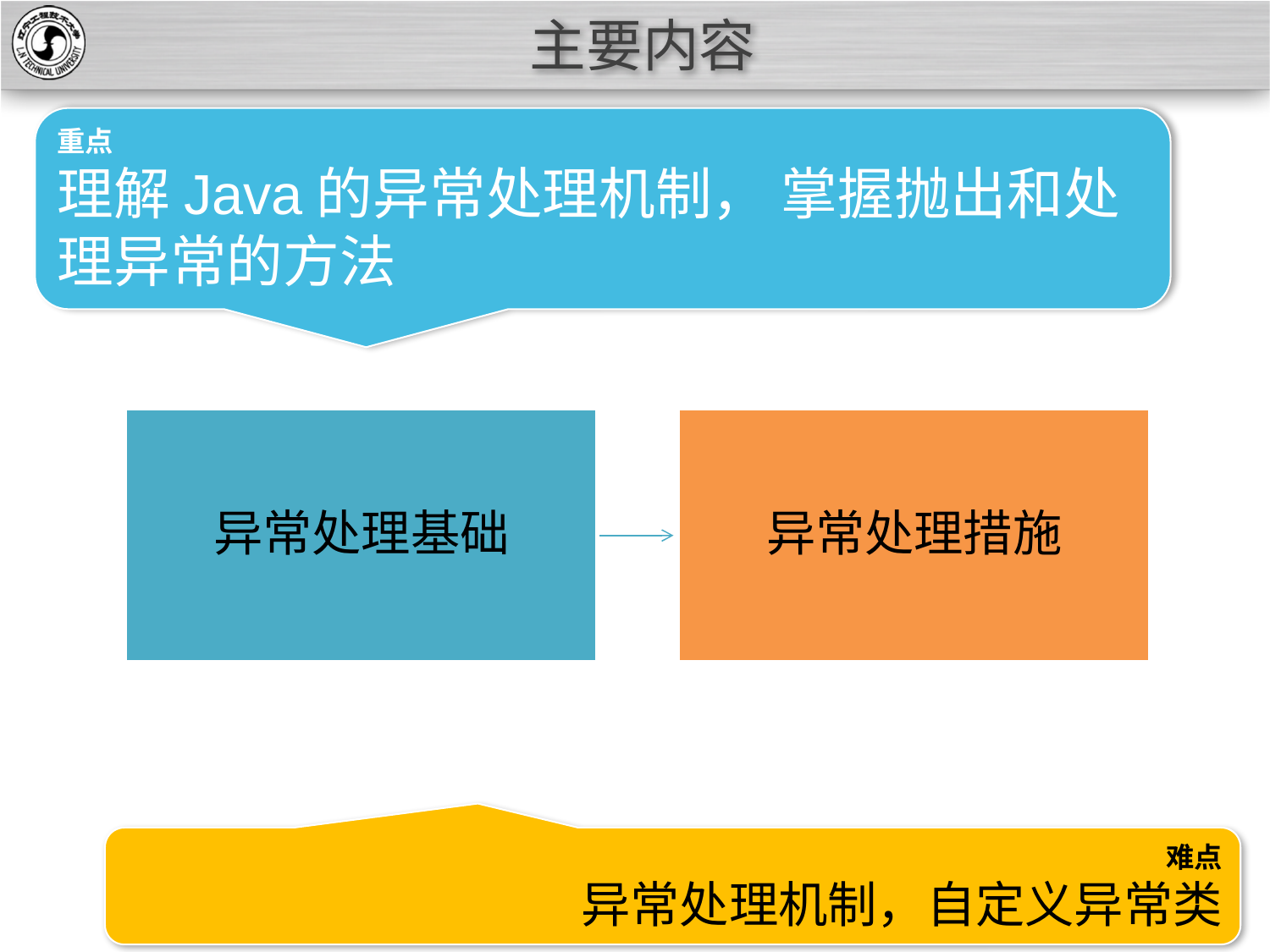

# 主要内容
重点
理解Java的异常处理机制， 掌握抛出和处理异常的方法

异常处理基础
异常处理措施
难点
异常处理机制，自定义异常类